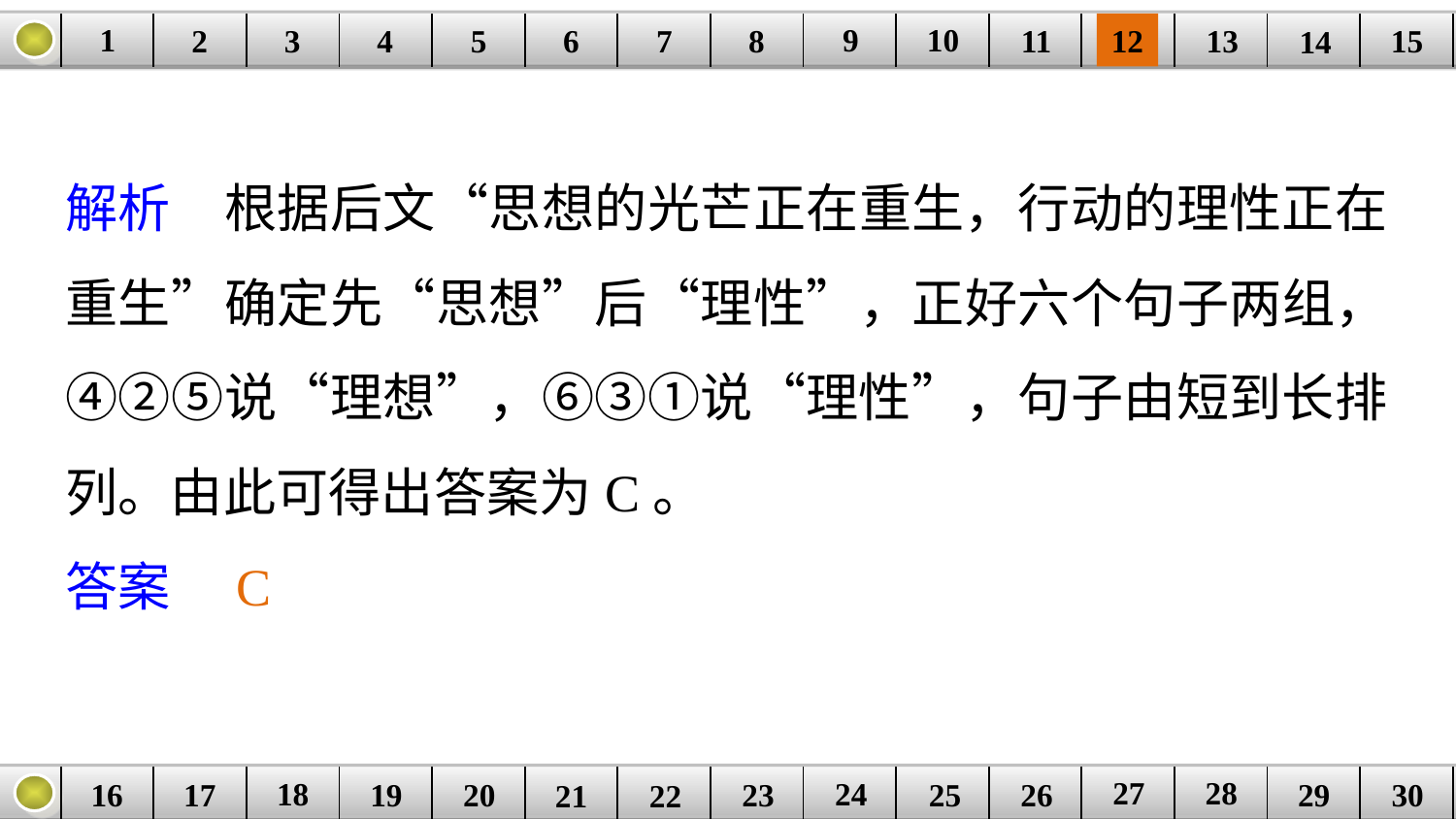

9
10
1
3
4
5
6
8
11
2
12
15
|  |  |  |  |  |  |  |  |  |  |  |  |  |  |  |
| --- | --- | --- | --- | --- | --- | --- | --- | --- | --- | --- | --- | --- | --- | --- |
7
13
14

解析　根据后文“思想的光芒正在重生，行动的理性正在重生”确定先“思想”后“理性”，正好六个句子两组，④②⑤说“理想”，⑥③①说“理性”，句子由短到长排列。由此可得出答案为C。
答案　C

27
28
18
24
16
25
26
30
|  |  |  |  |  |  |  |  |  |  |  |  |  |  |  |
| --- | --- | --- | --- | --- | --- | --- | --- | --- | --- | --- | --- | --- | --- | --- |
23
17
19
20
29
21
22